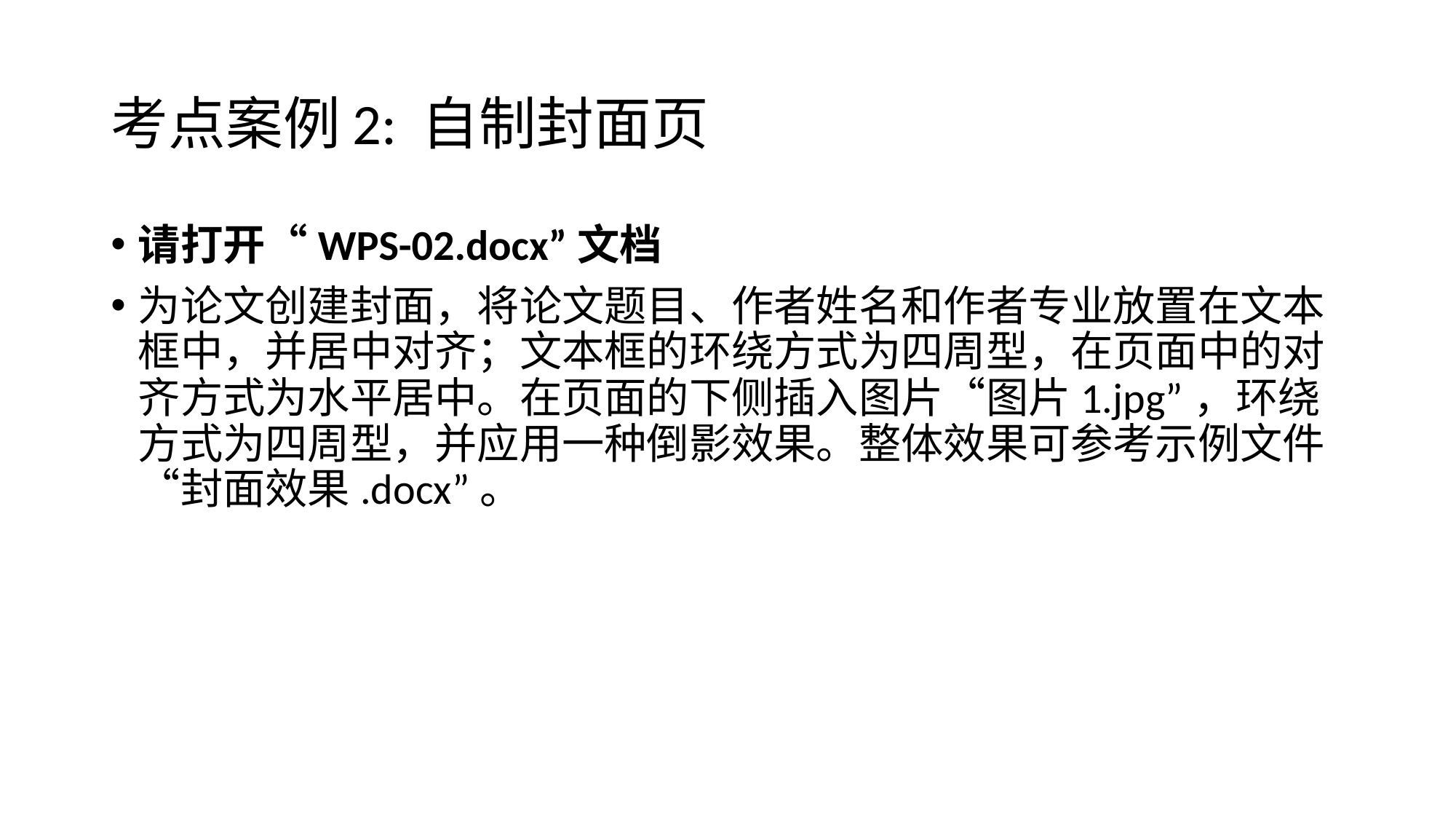

# 考点案例2: 自制封面页
请打开“WPS-02.docx”文档
为论文创建封面，将论文题目、作者姓名和作者专业放置在文本框中，并居中对齐；文本框的环绕方式为四周型，在页面中的对齐方式为水平居中。在页面的下侧插入图片“图片1.jpg”，环绕方式为四周型，并应用一种倒影效果。整体效果可参考示例文件“封面效果.docx”。